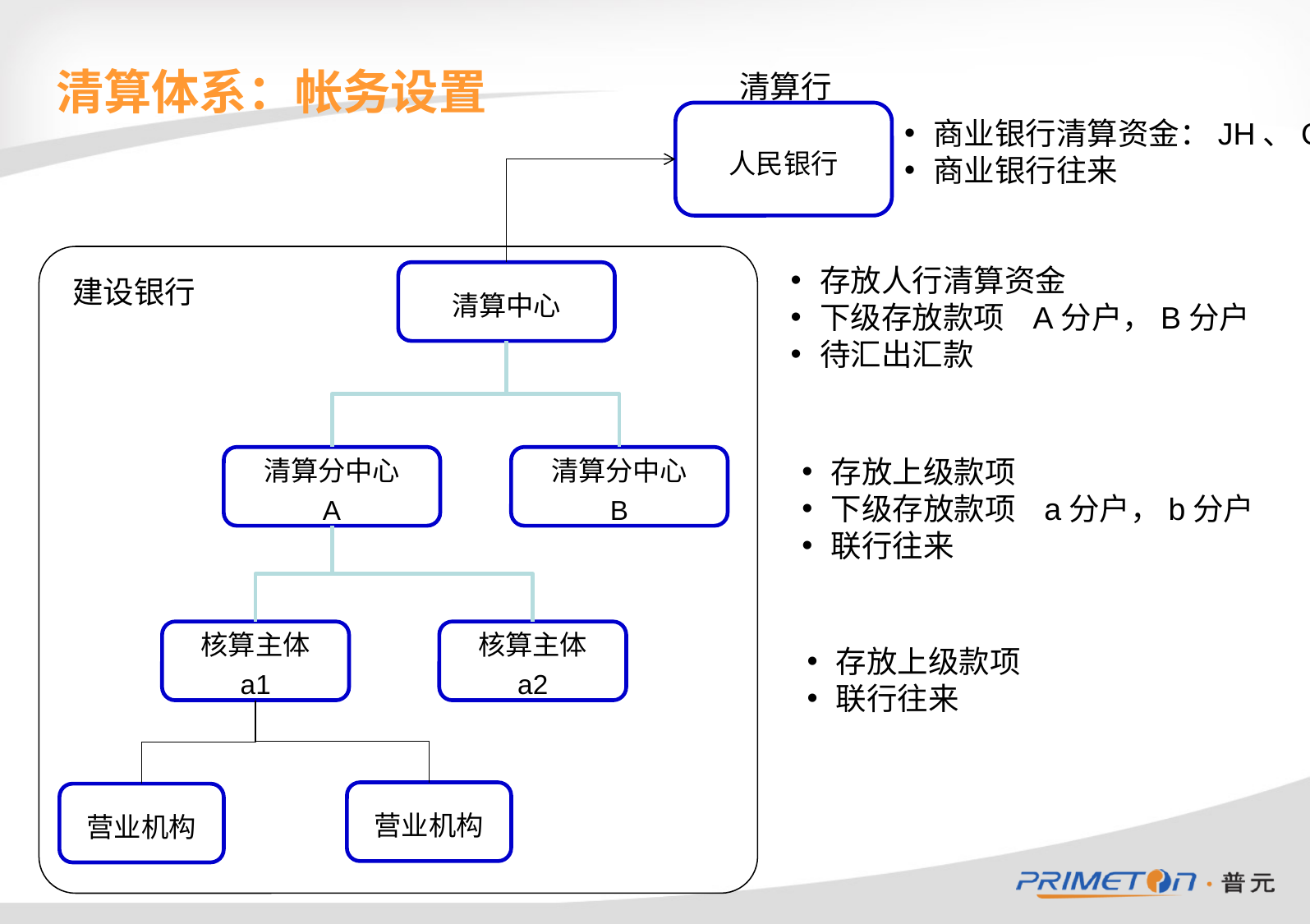

# 清算体系：帐务设置
清算行
人民银行
商业银行清算资金：JH、GH
商业银行往来

存放人行清算资金
下级存放款项   A分户，B分户
待汇出汇款
清算中心
建设银行
存放上级款项
下级存放款项   a分户，b分户
联行往来
清算分中心
A
清算分中心
B
核算主体
a1
核算主体
a2
存放上级款项
联行往来
营业机构
营业机构